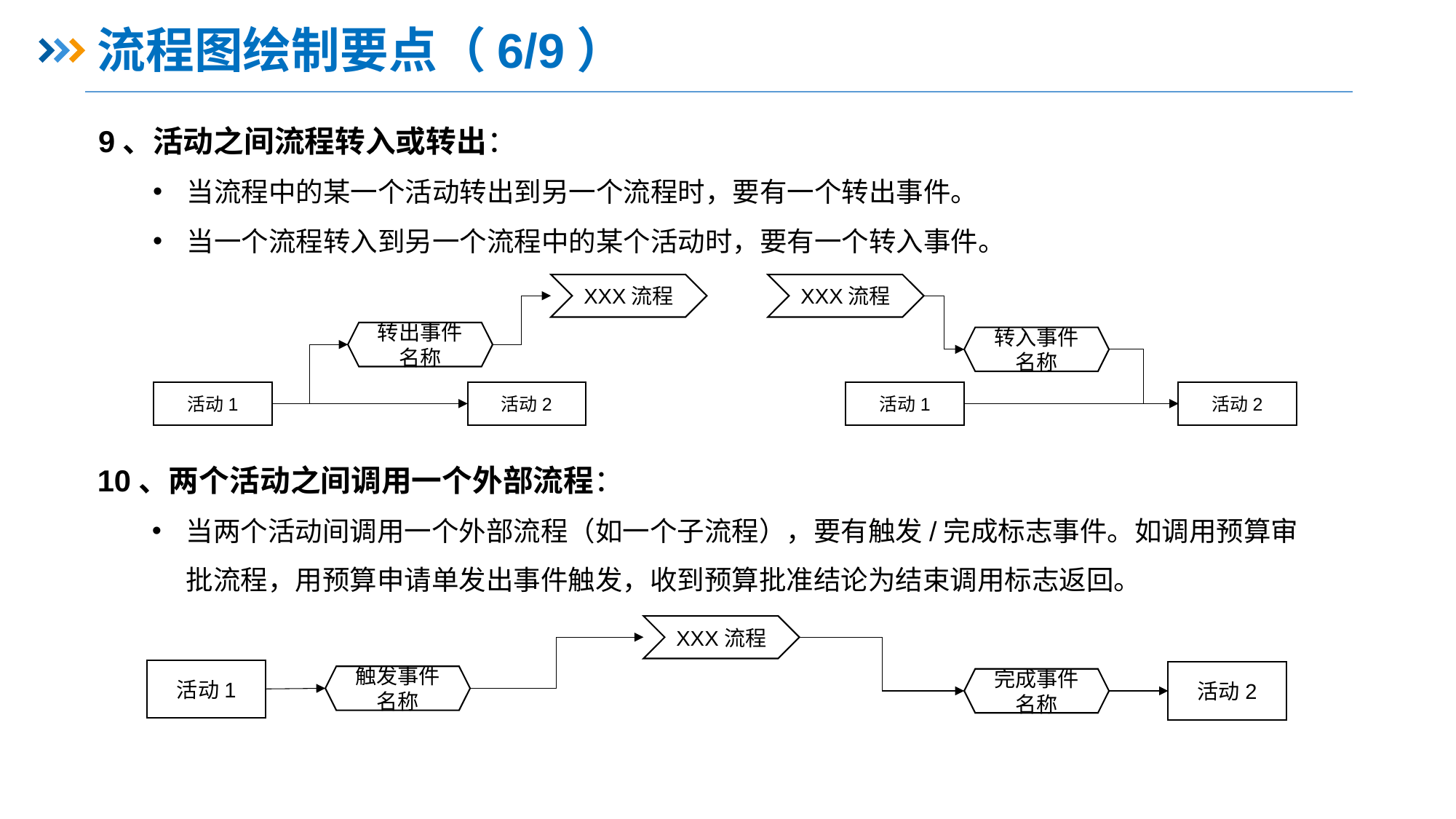

# 流程图绘制要点（6/9）
9、活动之间流程转入或转出：
当流程中的某一个活动转出到另一个流程时，要有一个转出事件。
当一个流程转入到另一个流程中的某个活动时，要有一个转入事件。
XXX流程
XXX流程
转出事件名称
转入事件名称
活动1
活动2
活动1
活动2
10、两个活动之间调用一个外部流程：
当两个活动间调用一个外部流程（如一个子流程），要有触发/完成标志事件。如调用预算审批流程，用预算申请单发出事件触发，收到预算批准结论为结束调用标志返回。
XXX流程
活动1
活动2
触发事件名称
完成事件名称